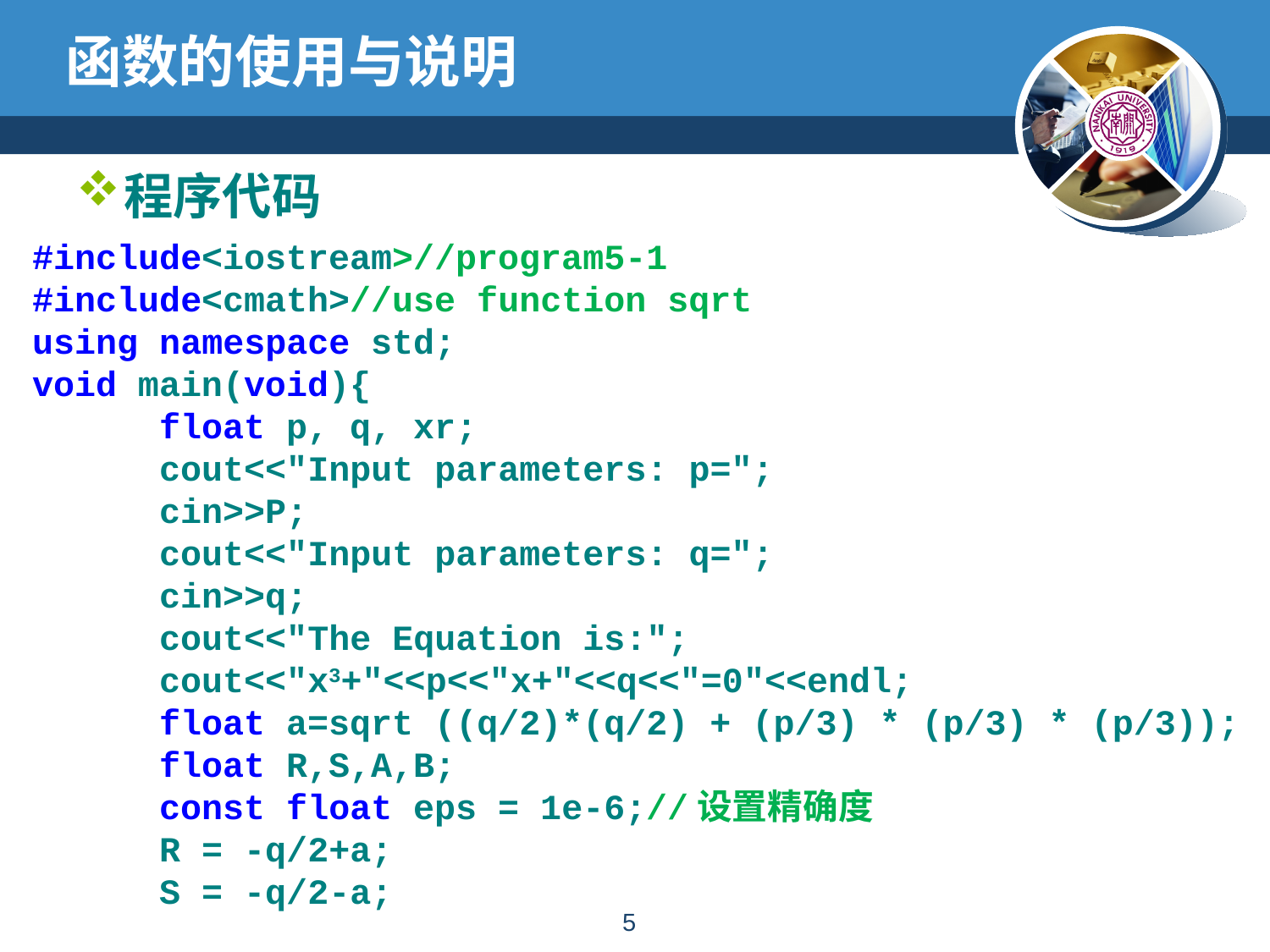

# 函数的使用与说明
程序代码

#include<iostream>//program5-1
#include<cmath>//use function sqrt
using namespace std;
void main(void){
	float p, q, xr;
	cout<<″Input parameters: p=″;
	cin>>P;
	cout<<″Input parameters: q=″;
	cin>>q;
	cout<<"The Equation is:";
	cout<<"x3+"<<p<<"x+"<<q<<"=0"<<endl;
	float a=sqrt ((q/2)*(q/2) + (p/3) * (p/3) * (p/3));
	float R,S,A,B;
	const float eps = 1e-6;//设置精确度
	R = -q/2+a;
	S = -q/2-a;
5